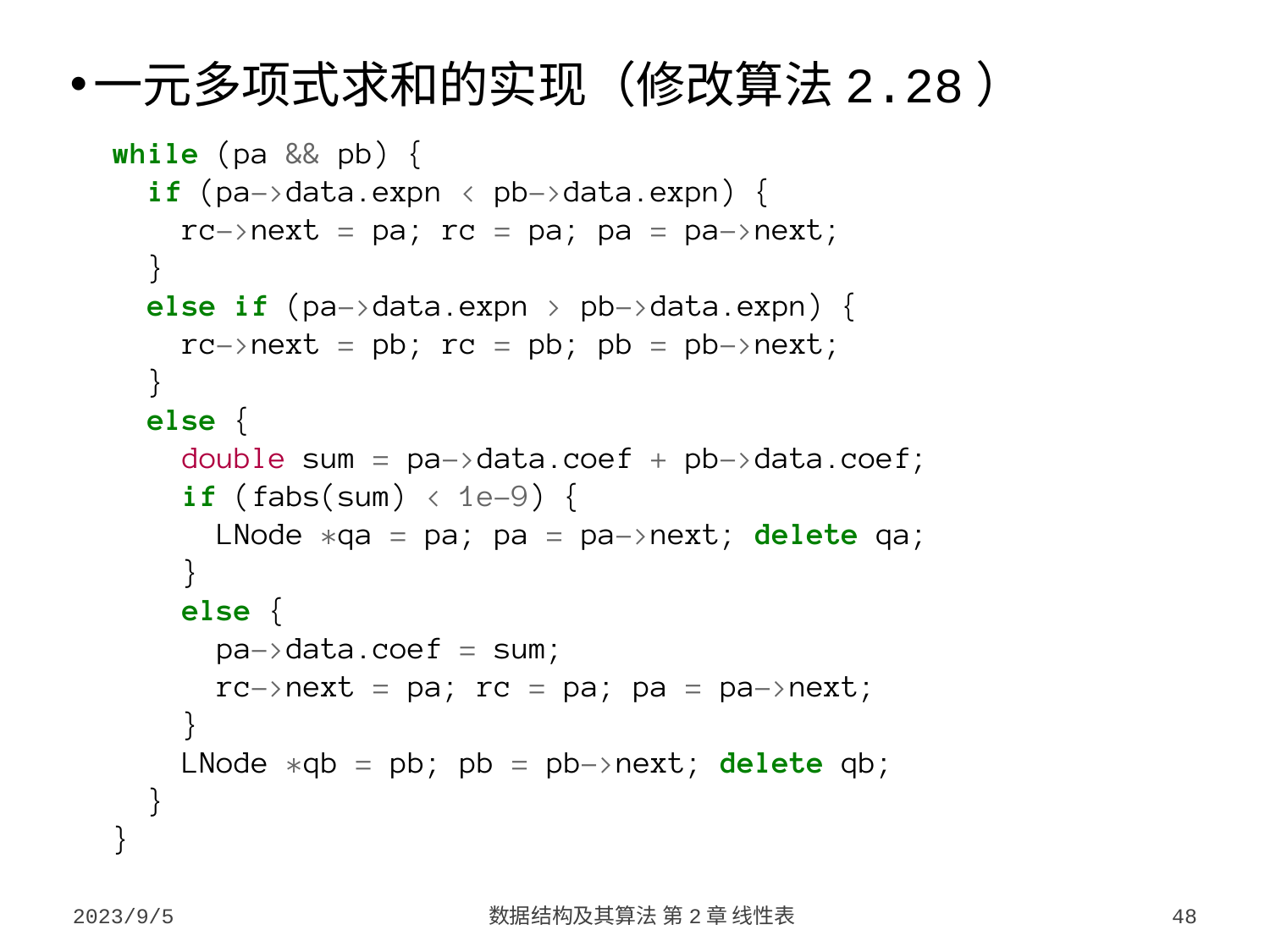

一元多项式求和的实现（修改算法2.28）
  while (pa && pb) {
    if (pa->data.expn < pb->data.expn) {
      rc->next = pa; rc = pa; pa = pa->next;
    }
    else if (pa->data.expn > pb->data.expn) {
      rc->next = pb; rc = pb; pb = pb->next;
    }
    else {
      double sum = pa->data.coef + pb->data.coef;
      if (fabs(sum) < 1e-9) {
        LNode *qa = pa; pa = pa->next; delete qa;
      }
      else {
        pa->data.coef = sum;
        rc->next = pa; rc = pa; pa = pa->next;
      }
      LNode *qb = pb; pb = pb->next; delete qb;
    }
  }
2023/9/5
数据结构及其算法 第2章 线性表
48